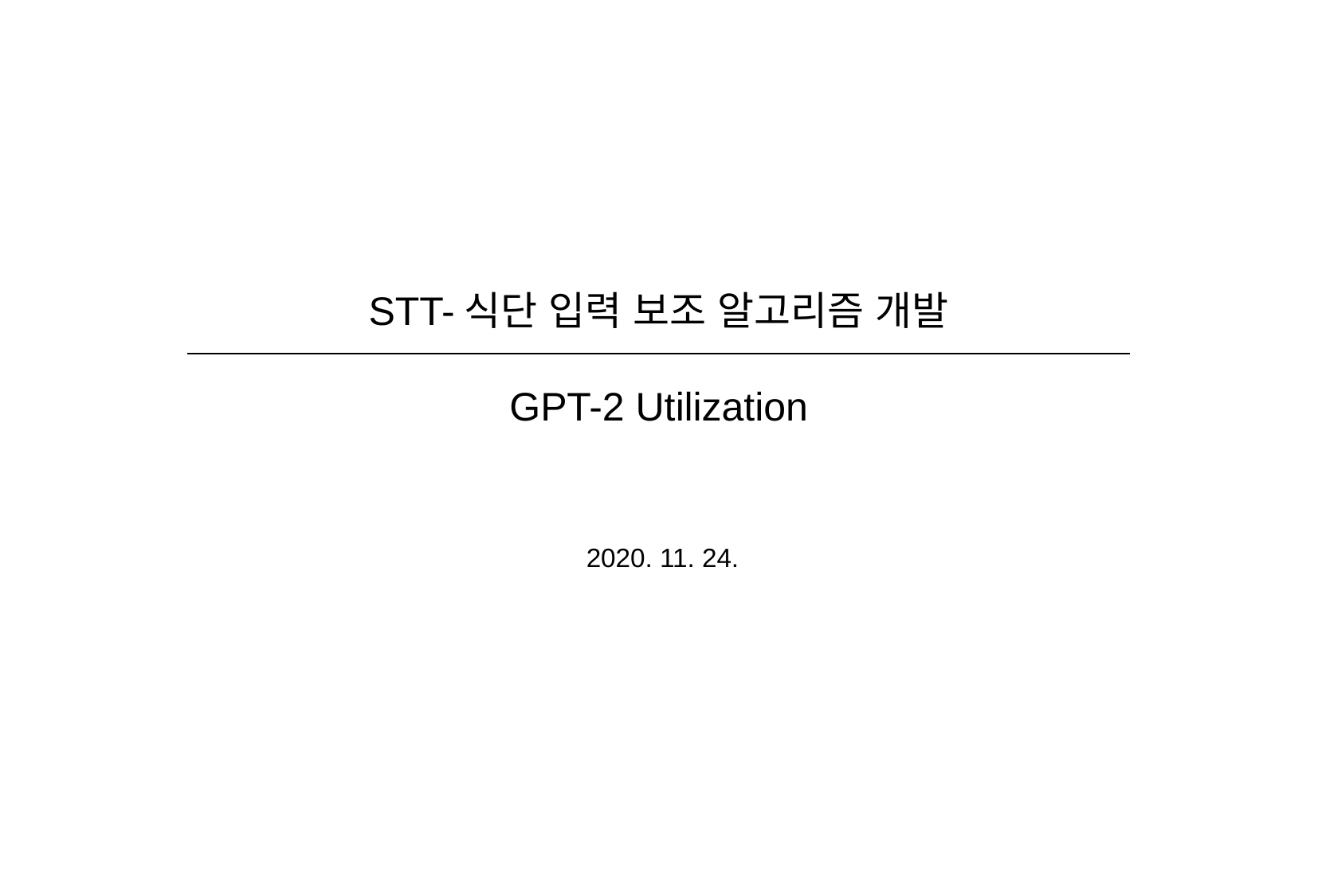

STT-식단 입력 보조 알고리즘 개발
GPT-2 Utilization
2020. 11. 24.